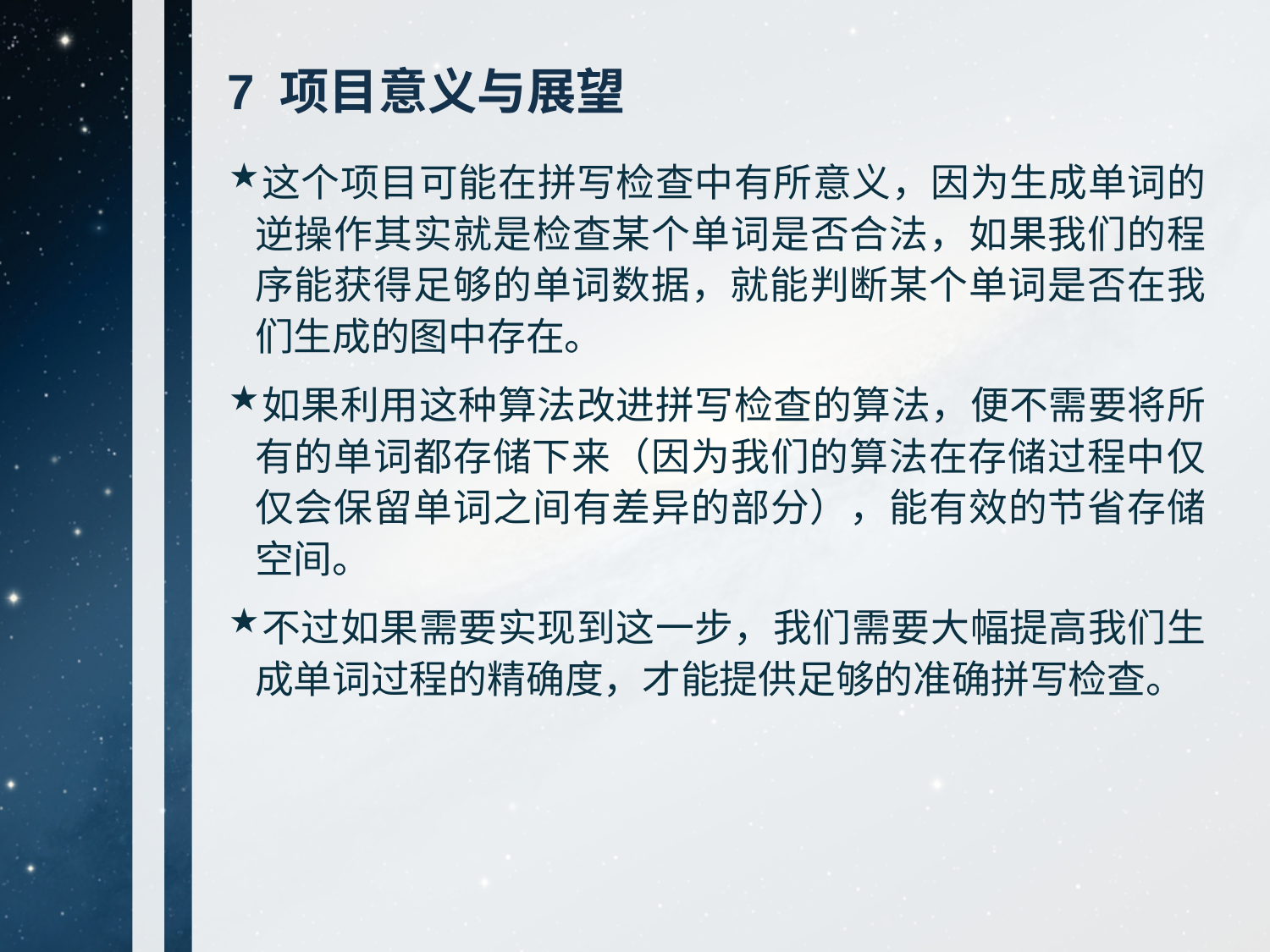

# 7 项目意义与展望
这个项目可能在拼写检查中有所意义，因为生成单词的逆操作其实就是检查某个单词是否合法，如果我们的程序能获得足够的单词数据，就能判断某个单词是否在我们生成的图中存在。
如果利用这种算法改进拼写检查的算法，便不需要将所有的单词都存储下来（因为我们的算法在存储过程中仅仅会保留单词之间有差异的部分），能有效的节省存储空间。
不过如果需要实现到这一步，我们需要大幅提高我们生成单词过程的精确度，才能提供足够的准确拼写检查。